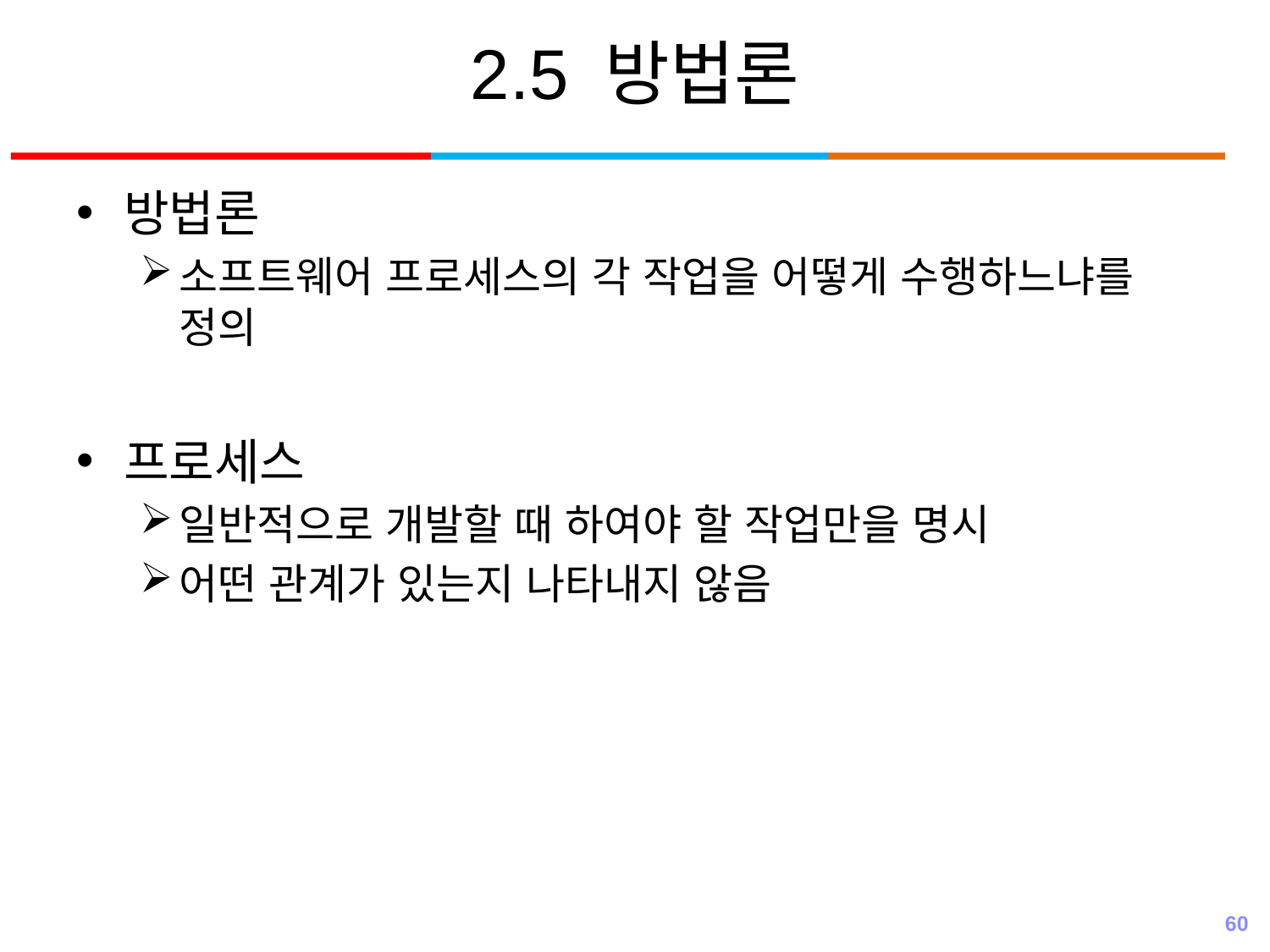

# 2.5 방법론
방법론
소프트웨어 프로세스의 각 작업을 어떻게 수행하느냐를 정의

프로세스
일반적으로 개발할 때 하여야 할 작업만을 명시
어떤 관계가 있는지 나타내지 않음
60